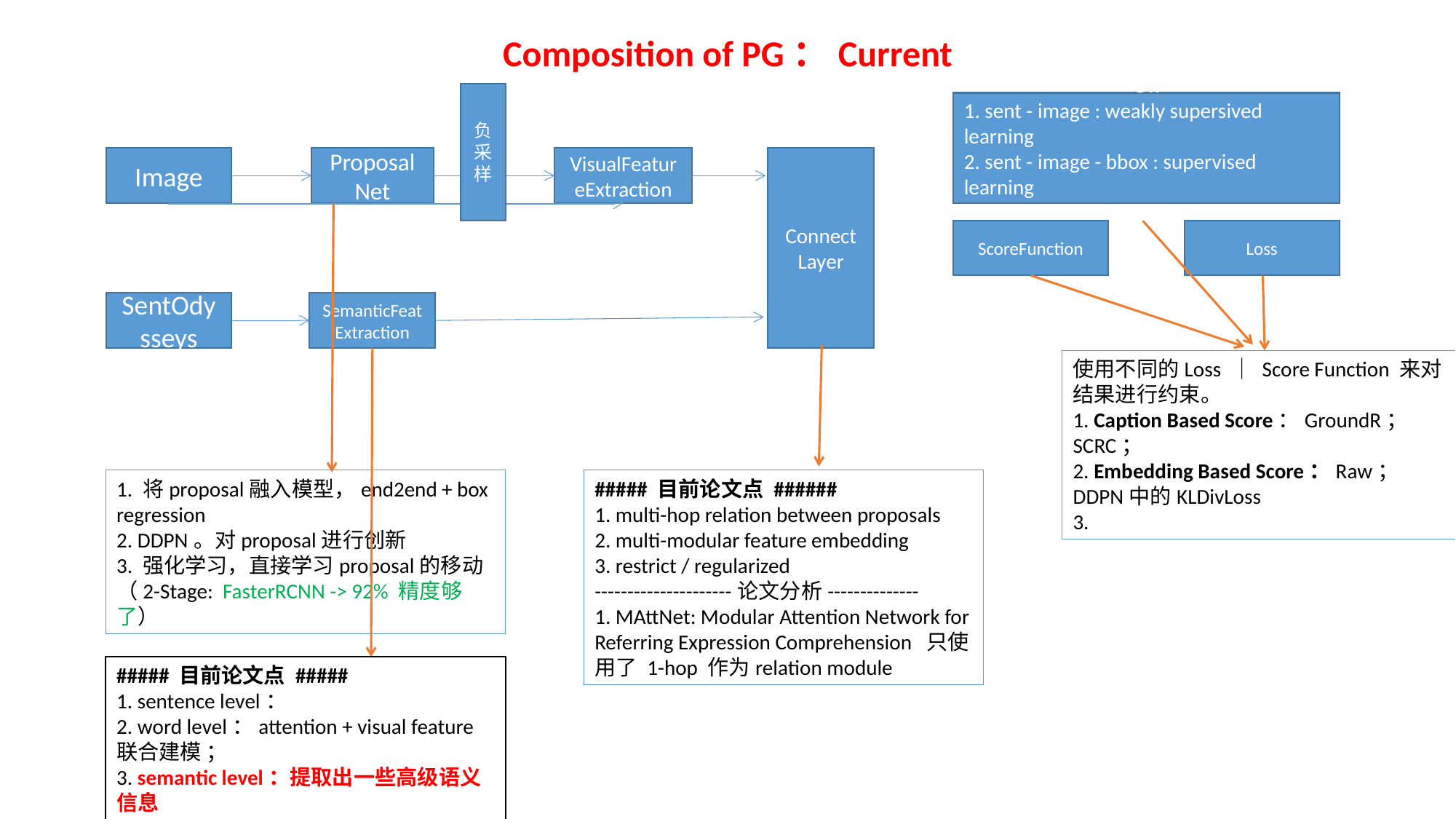

Composition of PG：Current
负采样
GT:
1. sent - image : weakly supersived learning
2. sent - image - bbox : supervised learning

Image
ProposalNet
VisualFeatureExtraction
Connect
Layer
ScoreFunction
Loss
SentOdysseys
SemanticFeatExtraction
使用不同的Loss ｜ Score Function 来对结果进行约束。
1. Caption Based Score：GroundR；SCRC；
2. Embedding Based Score：Raw；DDPN中的KLDivLoss
3.
1. 将proposal融入模型，end2end + box regression
2. DDPN。对proposal进行创新
3. 强化学习，直接学习proposal的移动
（2-Stage:  FasterRCNN -> 92% 精度够了）
##### 目前论文点 ######
1. multi-hop relation between proposals
2. multi-modular feature embedding
3. restrict / regularized
---------------------论文分析--------------
1. MAttNet: Modular Attention Network for Referring Expression Comprehension  只使用了 1-hop 作为relation module
##### 目前论文点 #####
1. sentence level：
2. word level：attention + visual feature 联合建模 ；
3. semantic level：提取出一些高级语义信息